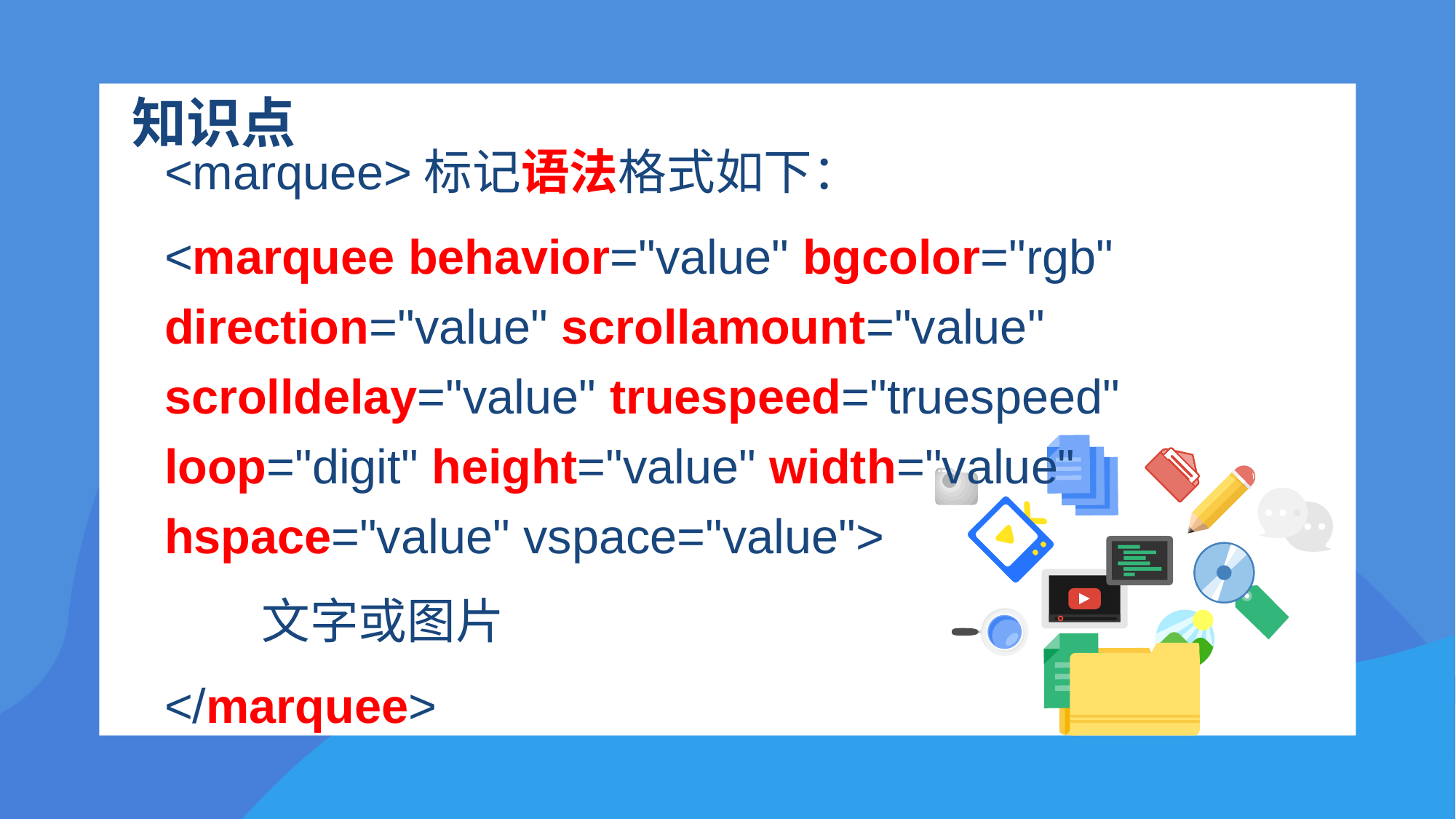

# 知识点
<marquee>标记语法格式如下：
<marquee behavior="value" bgcolor="rgb" direction="value" scrollamount="value"  scrolldelay="value" truespeed="truespeed" loop="digit" height="value" width="value"  hspace="value" vspace="value">
　　文字或图片
</marquee>